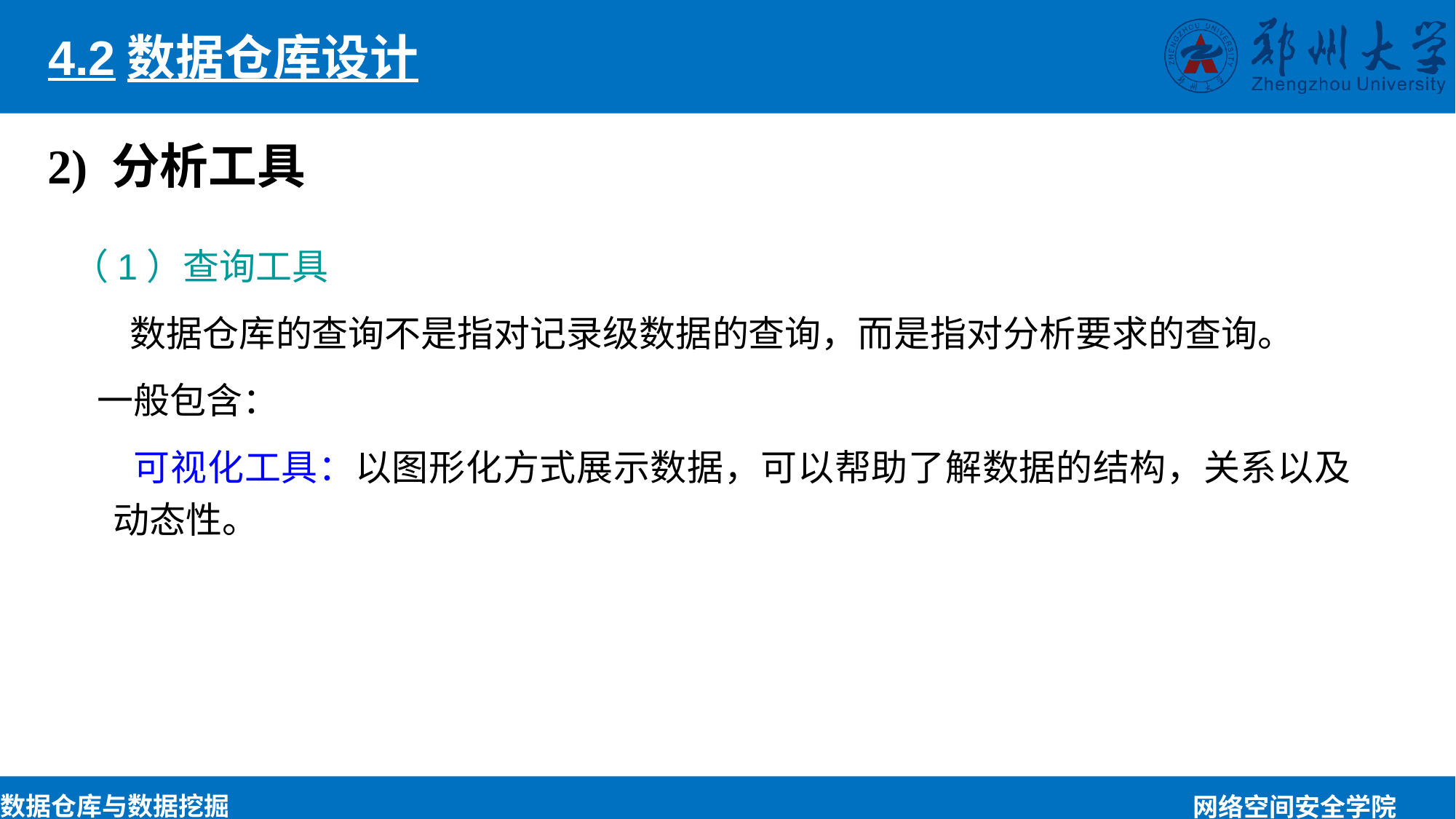

4.2数据仓库设计
2) 分析工具
（1）查询工具
      数据仓库的查询不是指对记录级数据的查询，而是指对分析要求的查询。
  一般包含：
      可视化工具：以图形化方式展示数据，可以帮助了解数据的结构，关系以及动态性。